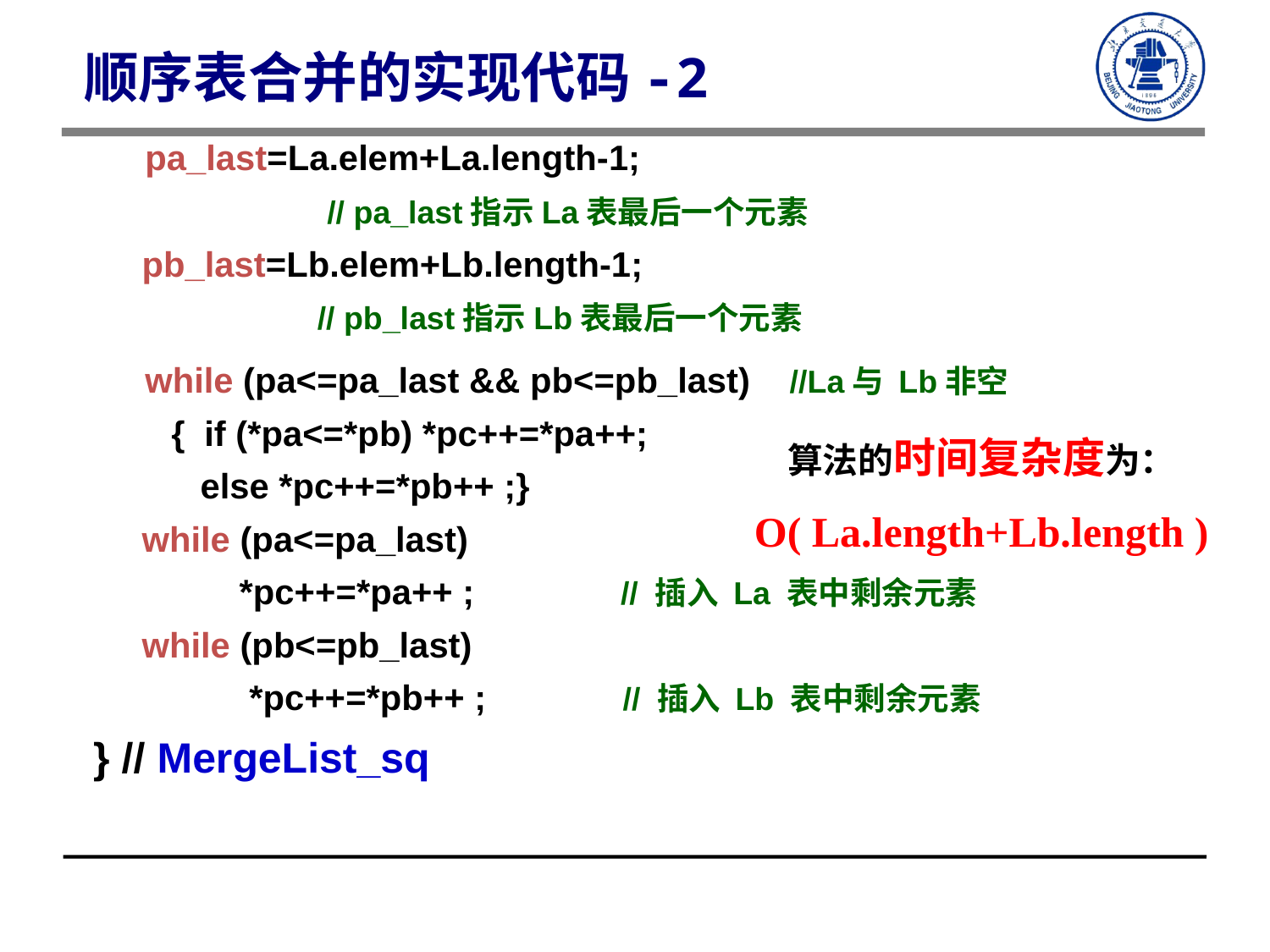

顺序表合并的实现代码-2
　 pa_last=La.elem+La.length-1;
                        // pa_last指示La表最后一个元素
     pb_last=Lb.elem+Lb.length-1;
                       // pb_last指示Lb表最后一个元素
　 while (pa<=pa_last && pb<=pb_last)    //La与 Lb非空
        {  if (*pa<=*pb) *pc++=*pa++;
           else *pc++=*pb++ ;}
     while (pa<=pa_last)
               *pc++=*pa++ ;               // 插入 La 表中剩余元素
     while (pb<=pb_last)
                *pc++=*pb++ ;              // 插入 Lb 表中剩余元素
} // MergeList_sq
算法的时间复杂度为：
  O( La.length+Lb.length )